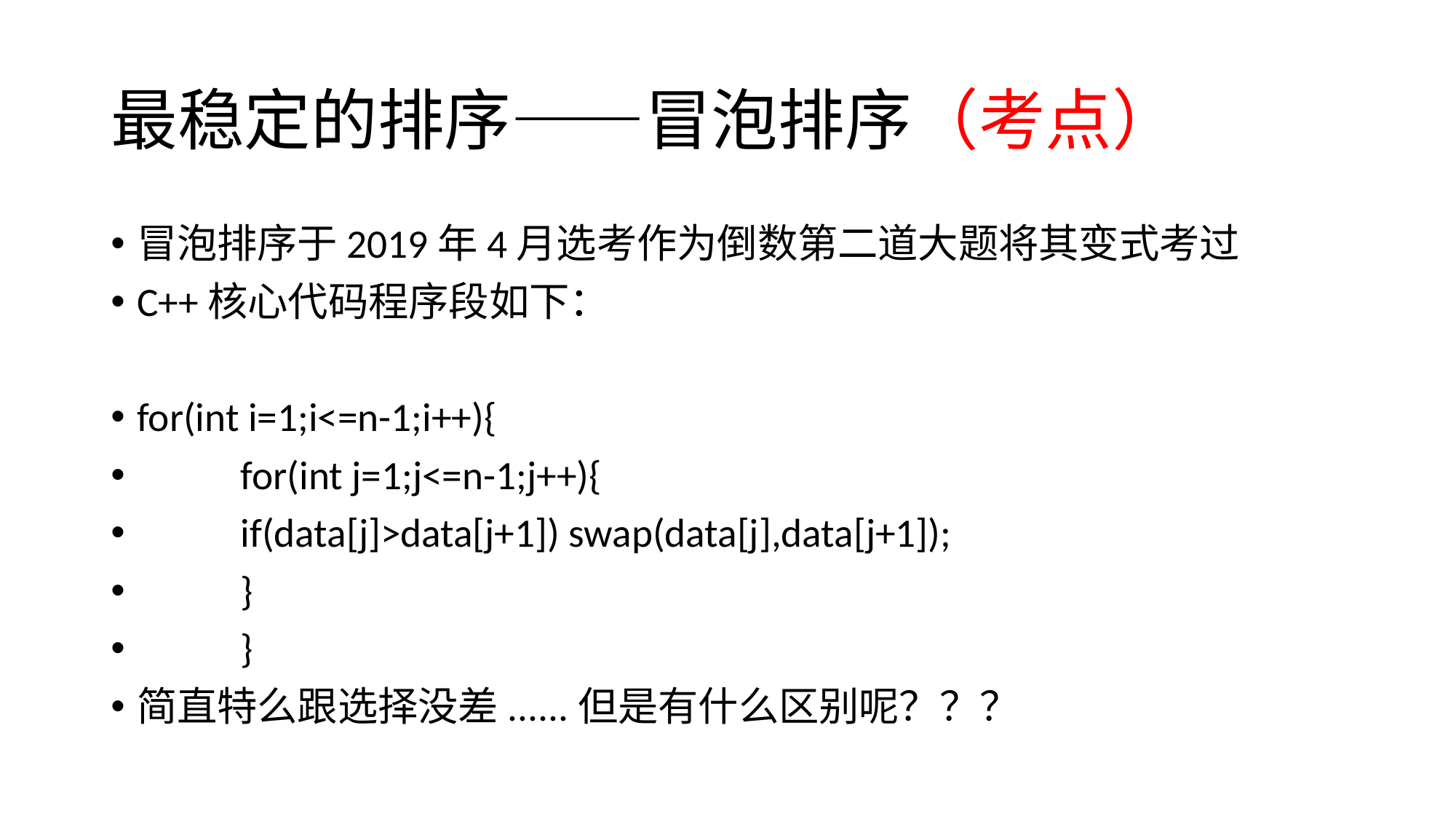

# 最稳定的排序——冒泡排序（考点）
冒泡排序于2019年4月选考作为倒数第二道大题将其变式考过
C++核心代码程序段如下：

for(int i=1;i<=n-1;i++){
		for(int j=1;j<=n-1;j++){
			if(data[j]>data[j+1]) swap(data[j],data[j+1]);
		}
	}
简直特么跟选择没差......但是有什么区别呢？？？